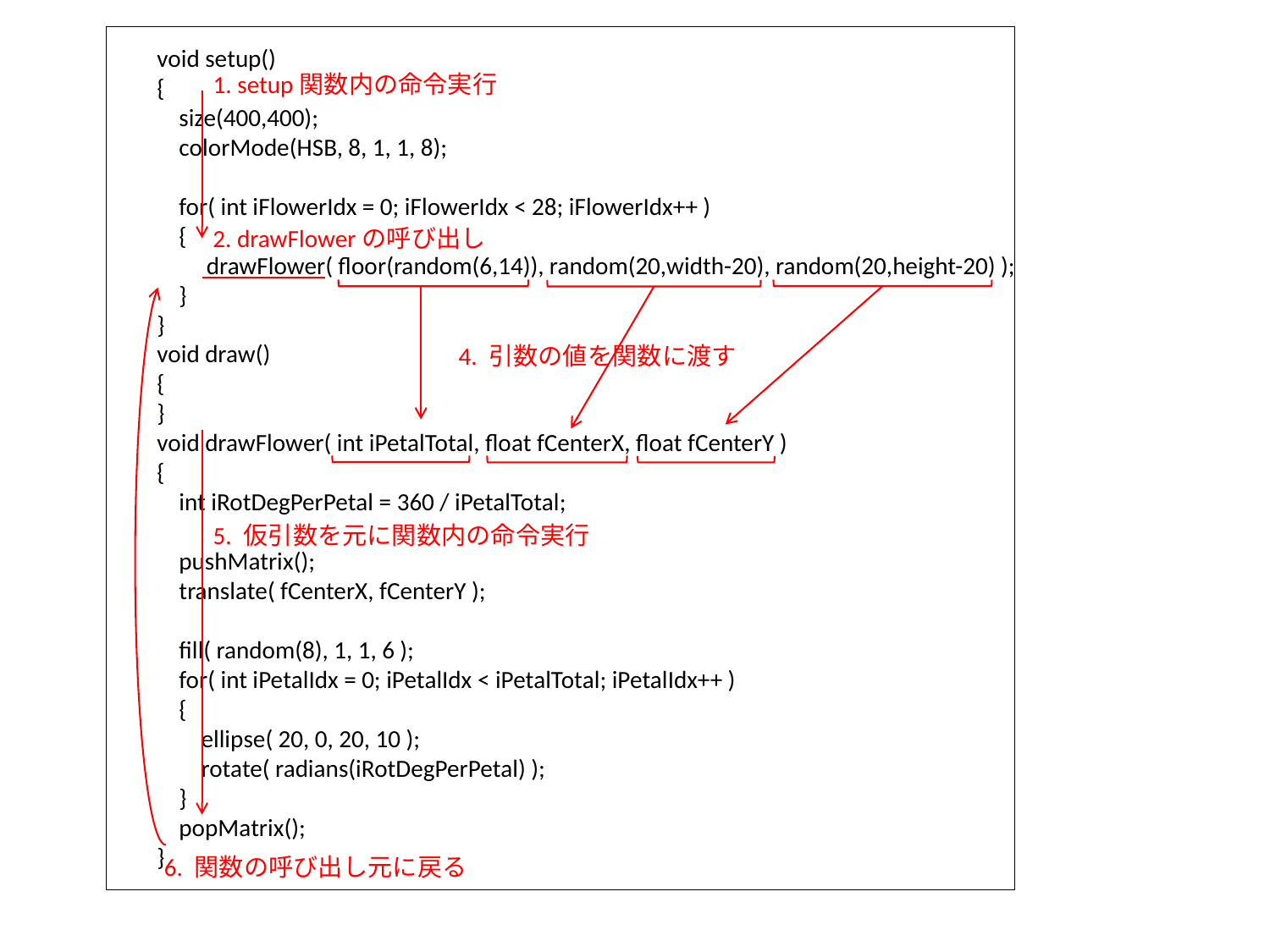

void setup()
{
    size(400,400);
    colorMode(HSB, 8, 1, 1, 8);

    for( int iFlowerIdx = 0; iFlowerIdx < 28; iFlowerIdx++ )
    {
         drawFlower( floor(random(6,14)), random(20,width-20), random(20,height-20) );
    }
}
void draw()
{
}
void drawFlower( int iPetalTotal, float fCenterX, float fCenterY )
{
    int iRotDegPerPetal = 360 / iPetalTotal;

    pushMatrix();
    translate( fCenterX, fCenterY );

    fill( random(8), 1, 1, 6 );
    for( int iPetalIdx = 0; iPetalIdx < iPetalTotal; iPetalIdx++ )
    {
        ellipse( 20, 0, 20, 10 );
        rotate( radians(iRotDegPerPetal) );
    }
    popMatrix();
}
1. setup関数内の命令実行

2. drawFlowerの呼び出し

4. 引数の値を関数に渡す

5. 仮引数を元に関数内の命令実行
6. 関数の呼び出し元に戻る